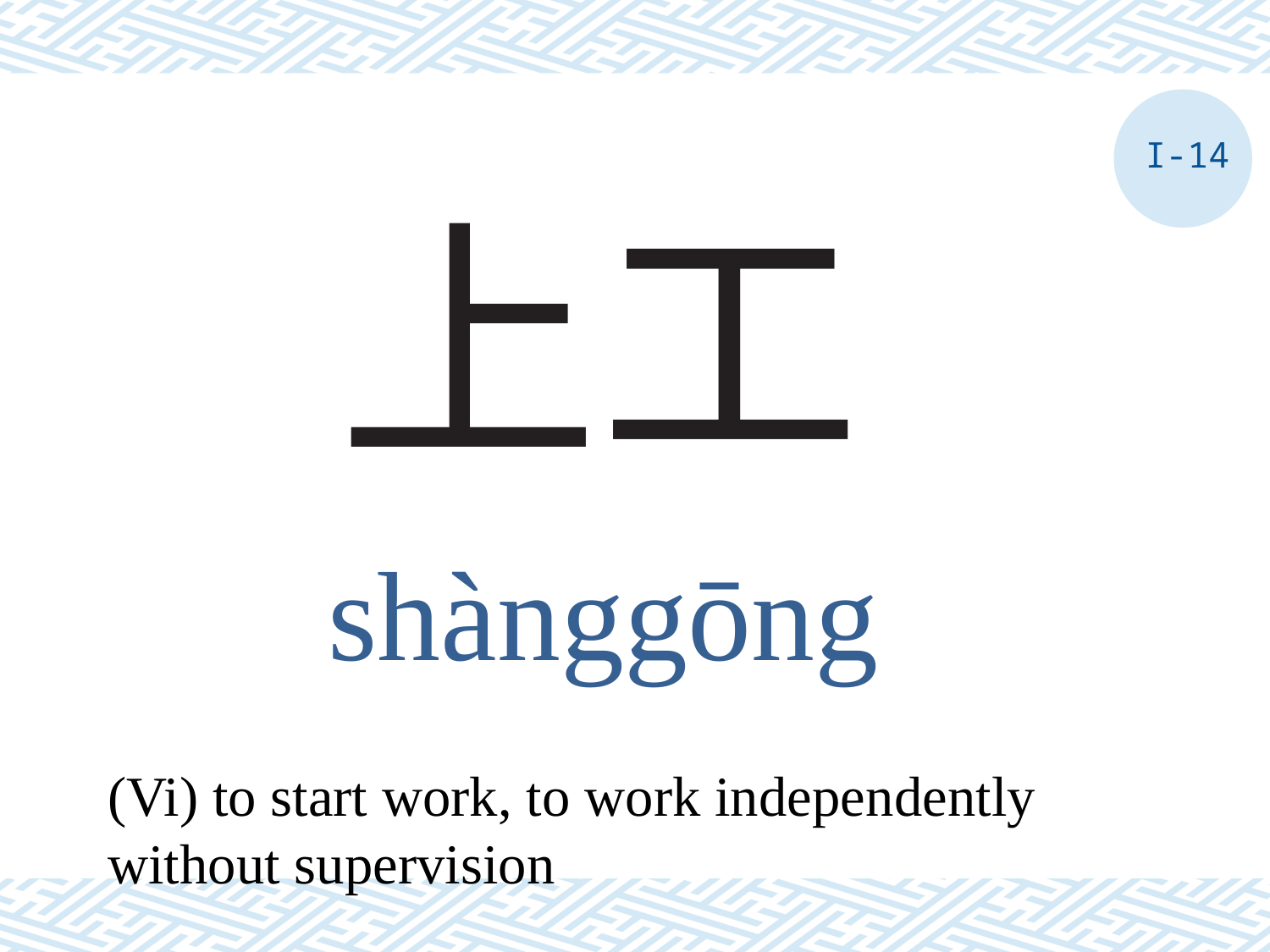

I-14

# 上工
shànggōng
(Vi) to start work, to work independently without supervision